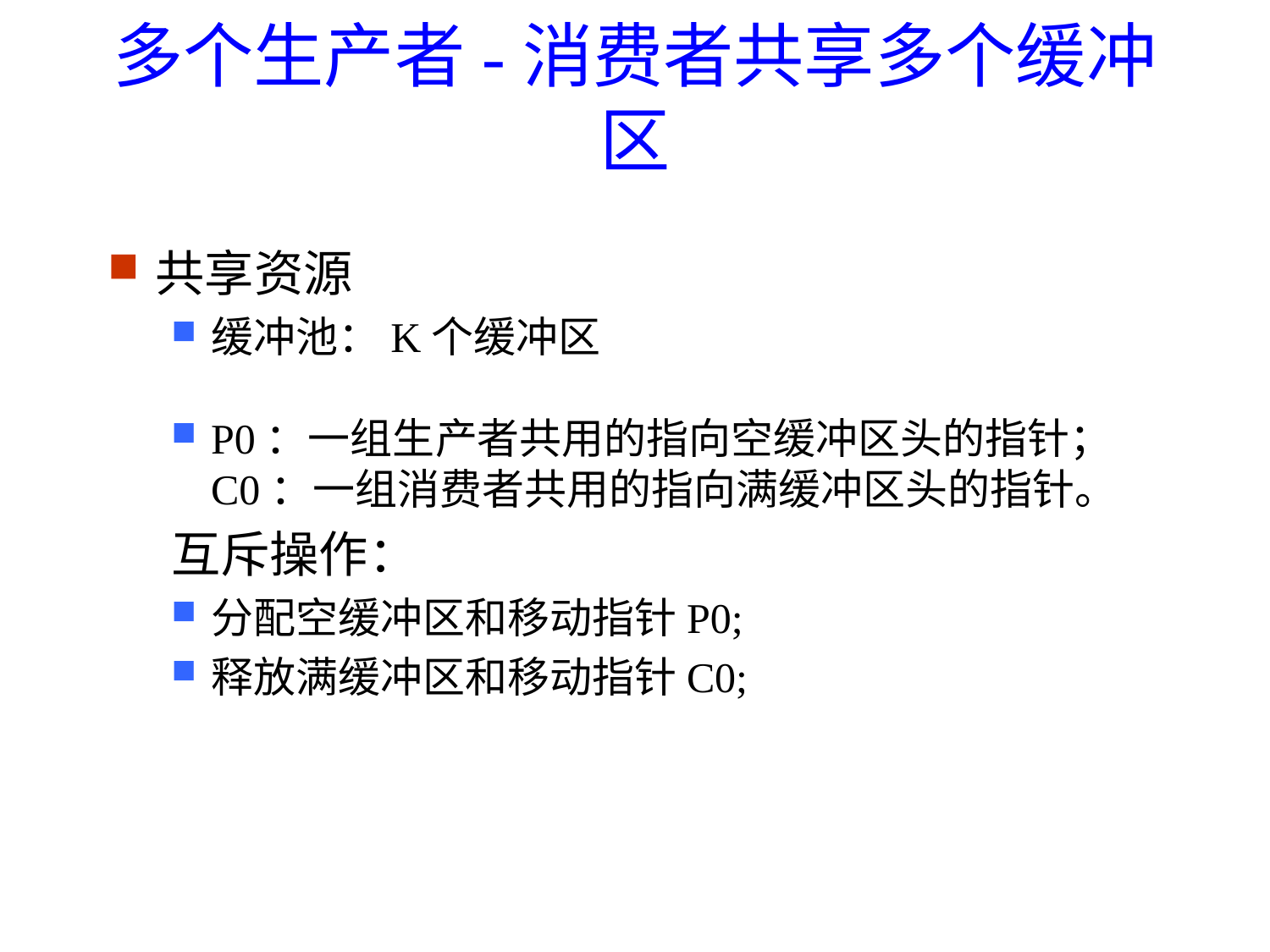

# 多个生产者-消费者共享多个缓冲区
共享资源
缓冲池：K个缓冲区
P0：一组生产者共用的指向空缓冲区头的指针；    C0：一组消费者共用的指向满缓冲区头的指针。
互斥操作：
分配空缓冲区和移动指针P0;
释放满缓冲区和移动指针C0;